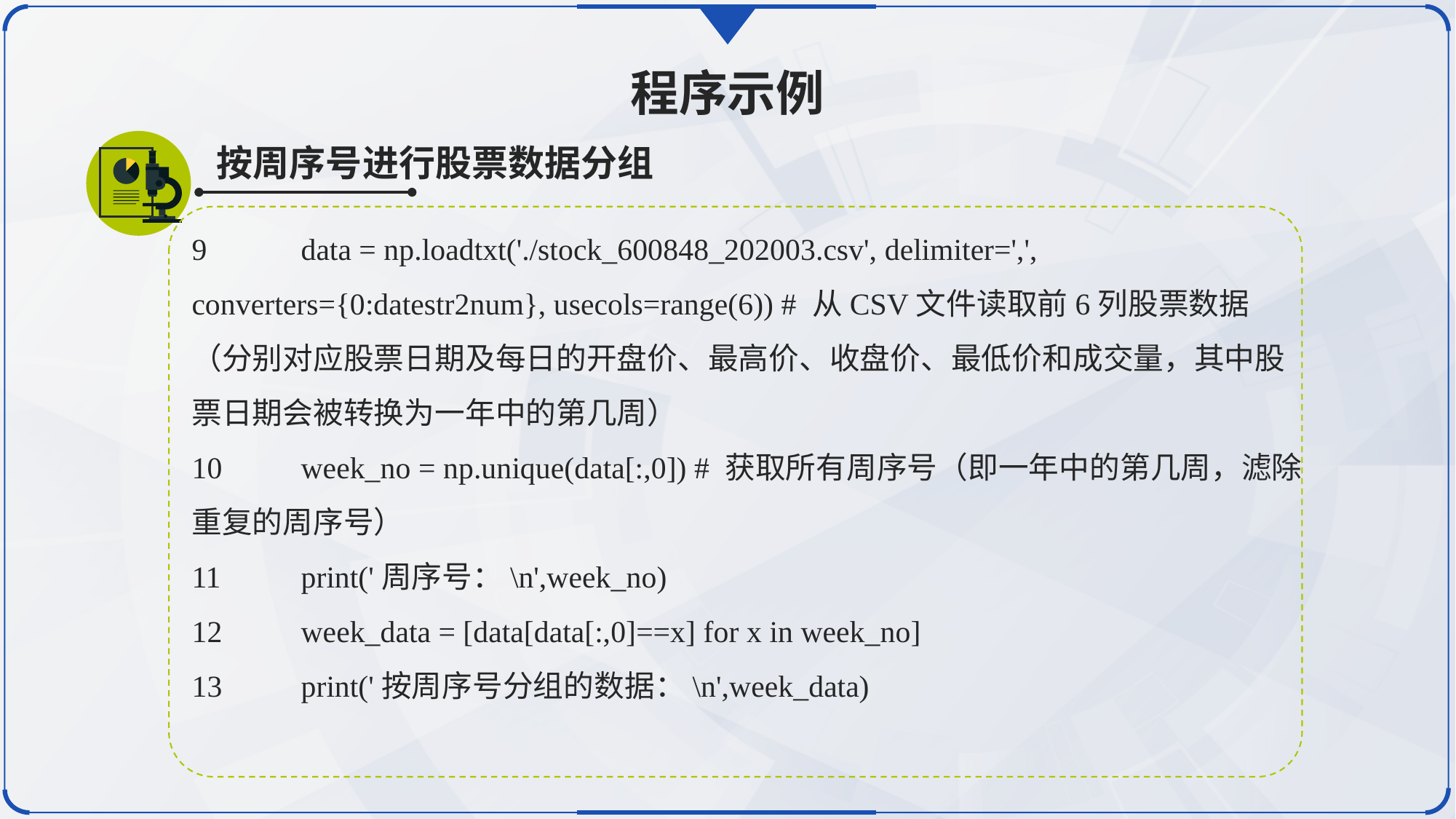

程序示例

按周序号进行股票数据分组

9	data = np.loadtxt('./stock_600848_202003.csv', delimiter=',', converters={0:datestr2num}, usecols=range(6)) # 从CSV文件读取前6列股票数据（分别对应股票日期及每日的开盘价、最高价、收盘价、最低价和成交量，其中股票日期会被转换为一年中的第几周）
10	week_no = np.unique(data[:,0]) # 获取所有周序号（即一年中的第几周，滤除重复的周序号）
11	print('周序号：\n',week_no)
12	week_data = [data[data[:,0]==x] for x in week_no]
13	print('按周序号分组的数据：\n',week_data)